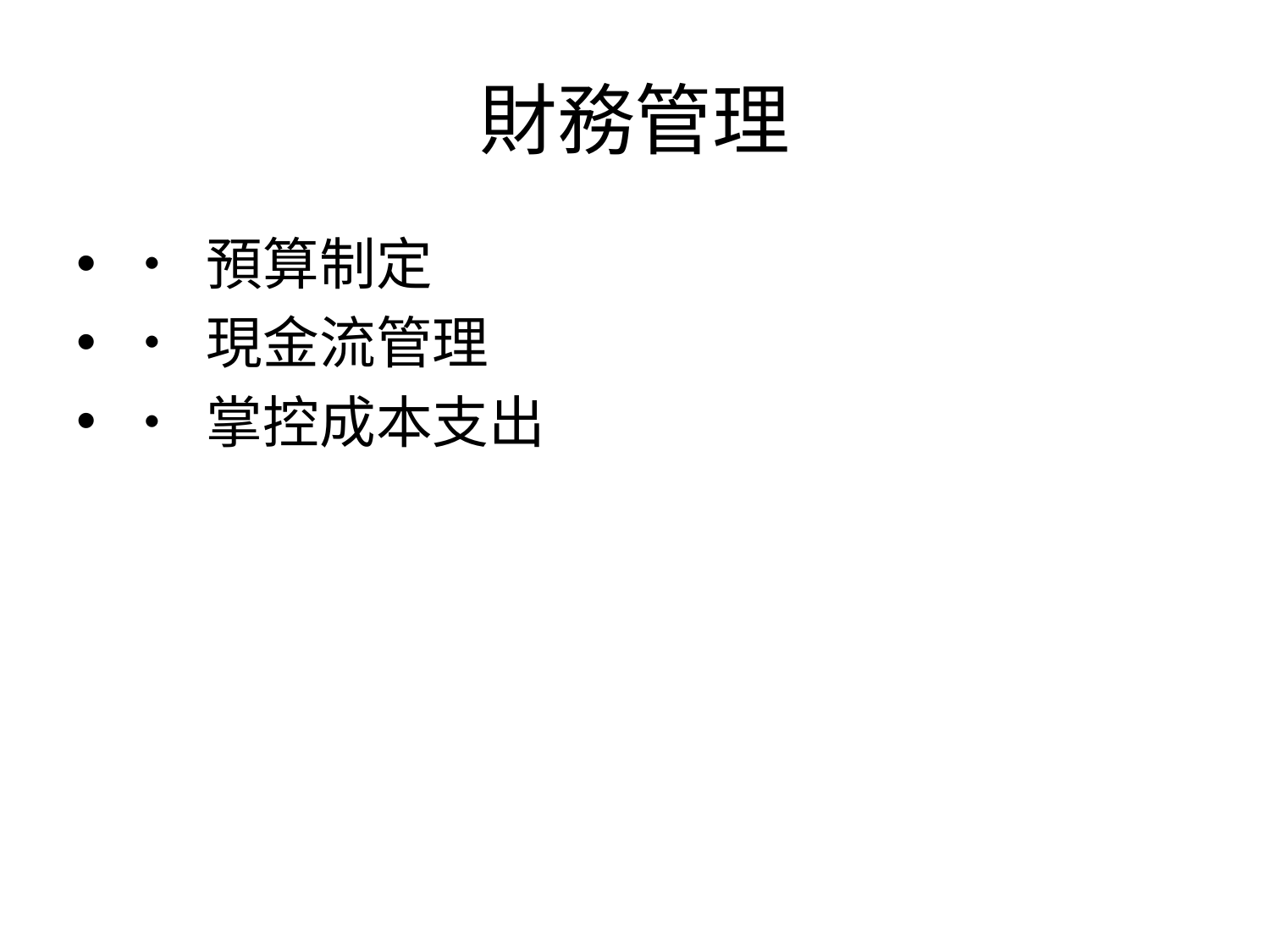

# 財務管理
• 預算制定
• 現金流管理
• 掌控成本支出